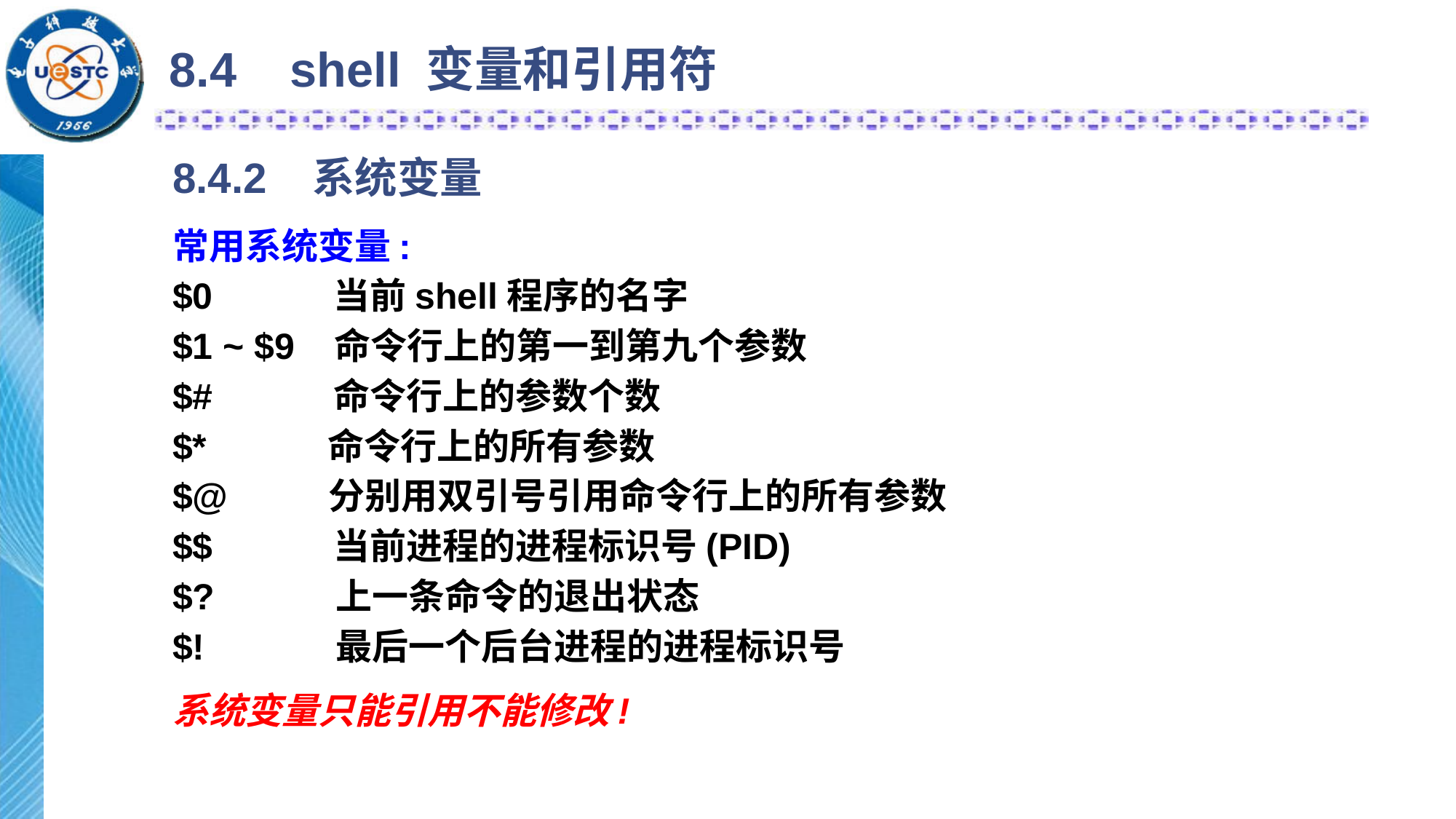

# 8.4    shell 变量和引用符
8.4.2   系统变量
常用系统变量:
$0           当前shell程序的名字
$1 ~ $9   命令行上的第一到第九个参数
$#           命令行上的参数个数
$*           命令行上的所有参数
$@         分别用双引号引用命令行上的所有参数
$$           当前进程的进程标识号(PID)
$?           上一条命令的退出状态
$!            最后一个后台进程的进程标识号
系统变量只能引用不能修改!